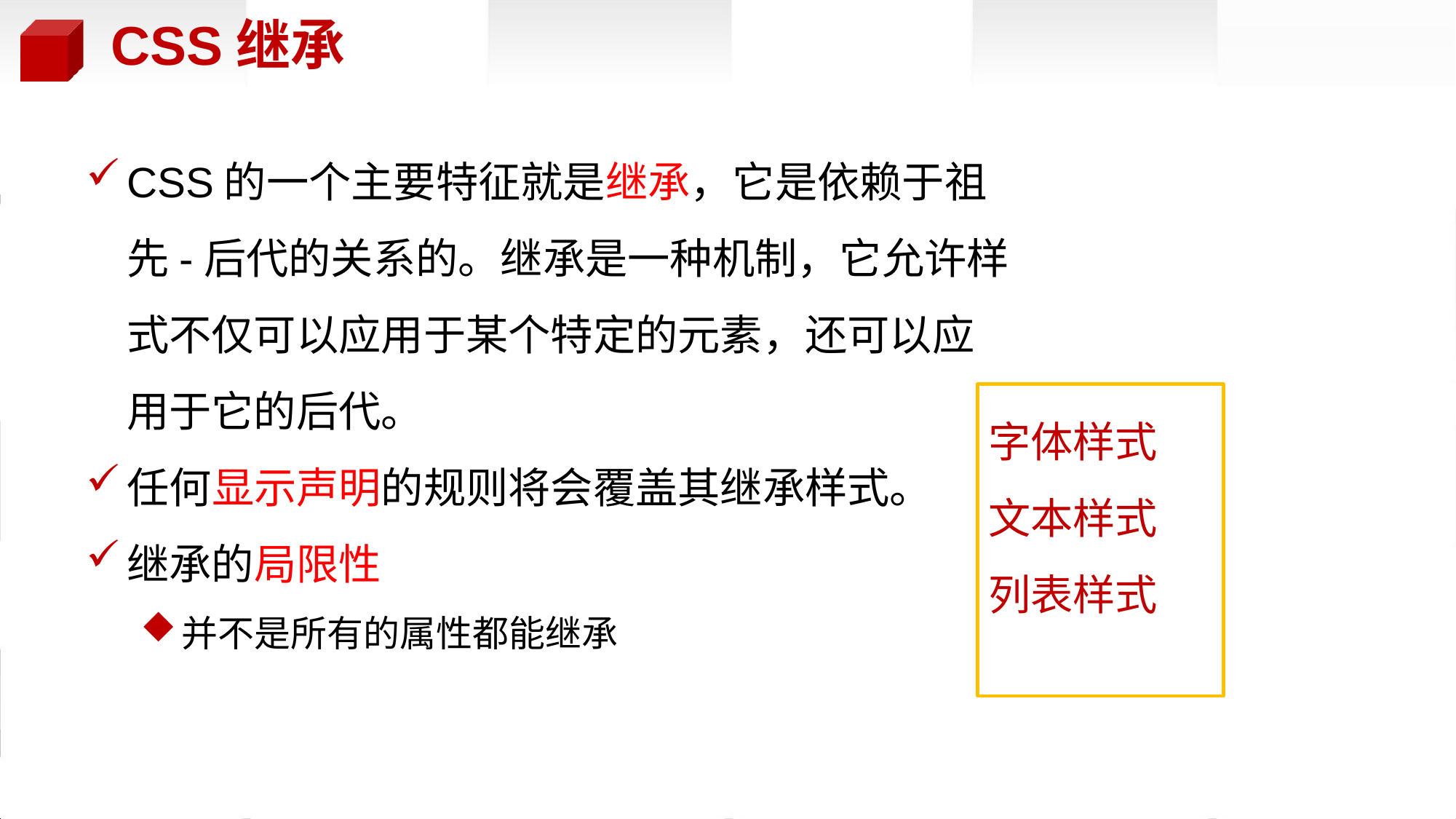

CSS继承
CSS的一个主要特征就是继承，它是依赖于祖先-后代的关系的。继承是一种机制，它允许样式不仅可以应用于某个特定的元素，还可以应用于它的后代。
任何显示声明的规则将会覆盖其继承样式。
继承的局限性
并不是所有的属性都能继承

字体样式
文本样式
列表样式